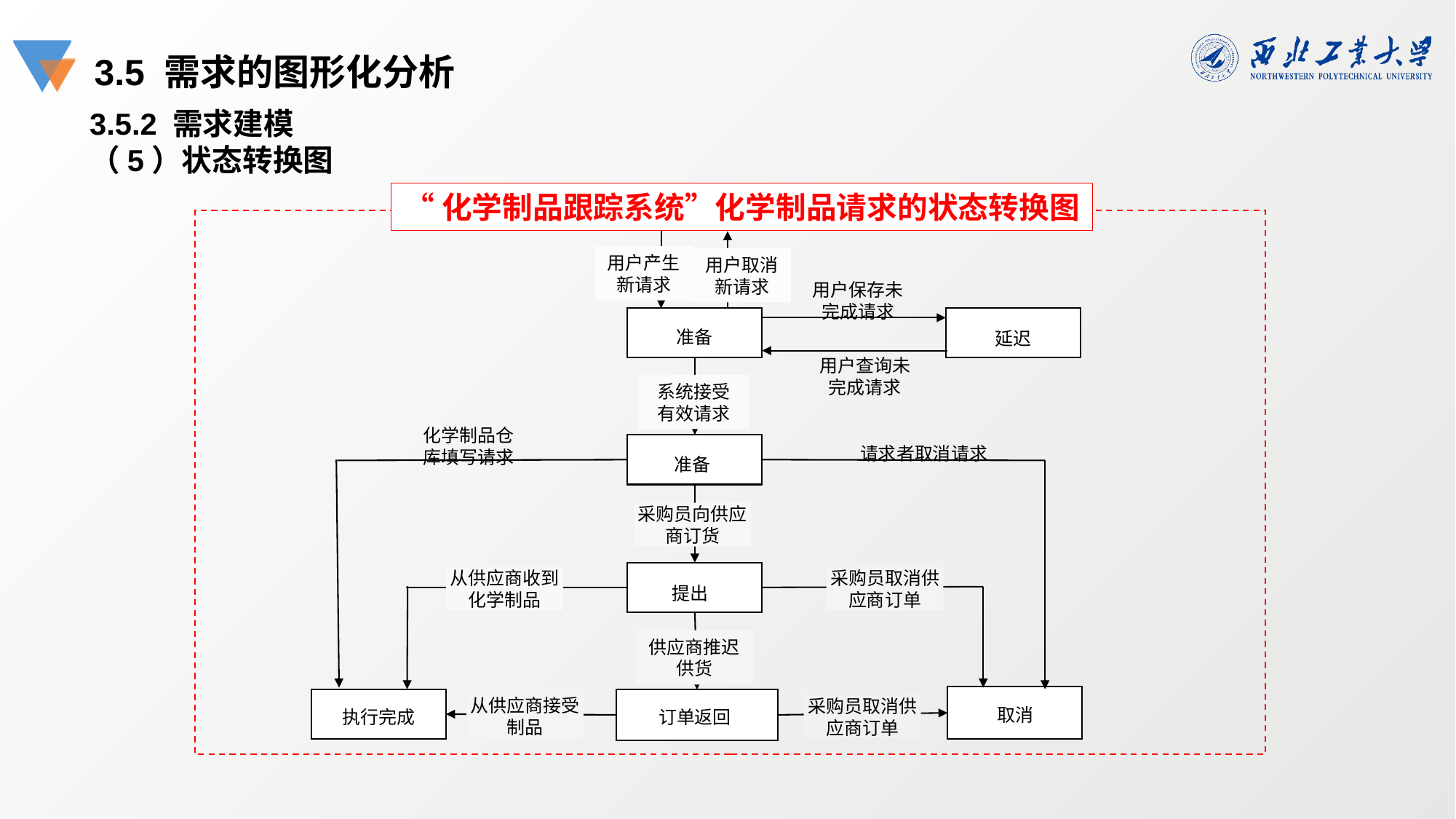

3.5 需求的图形化分析
3.5.2 需求建模
（5）状态转换图
“化学制品跟踪系统”化学制品请求的状态转换图

用户产生新请求
用户取消新请求
用户保存未完成请求

准备
延迟
用户查询未完成请求
系统接受有效请求
化学制品仓库填写请求

请求者取消请求
准备
采购员向供应商订货

从供应商收到化学制品
采购员取消供应商订单
提出
供应商推迟供货

从供应商接受制品
采购员取消供应商订单
取消
订单返回
执行完成

34